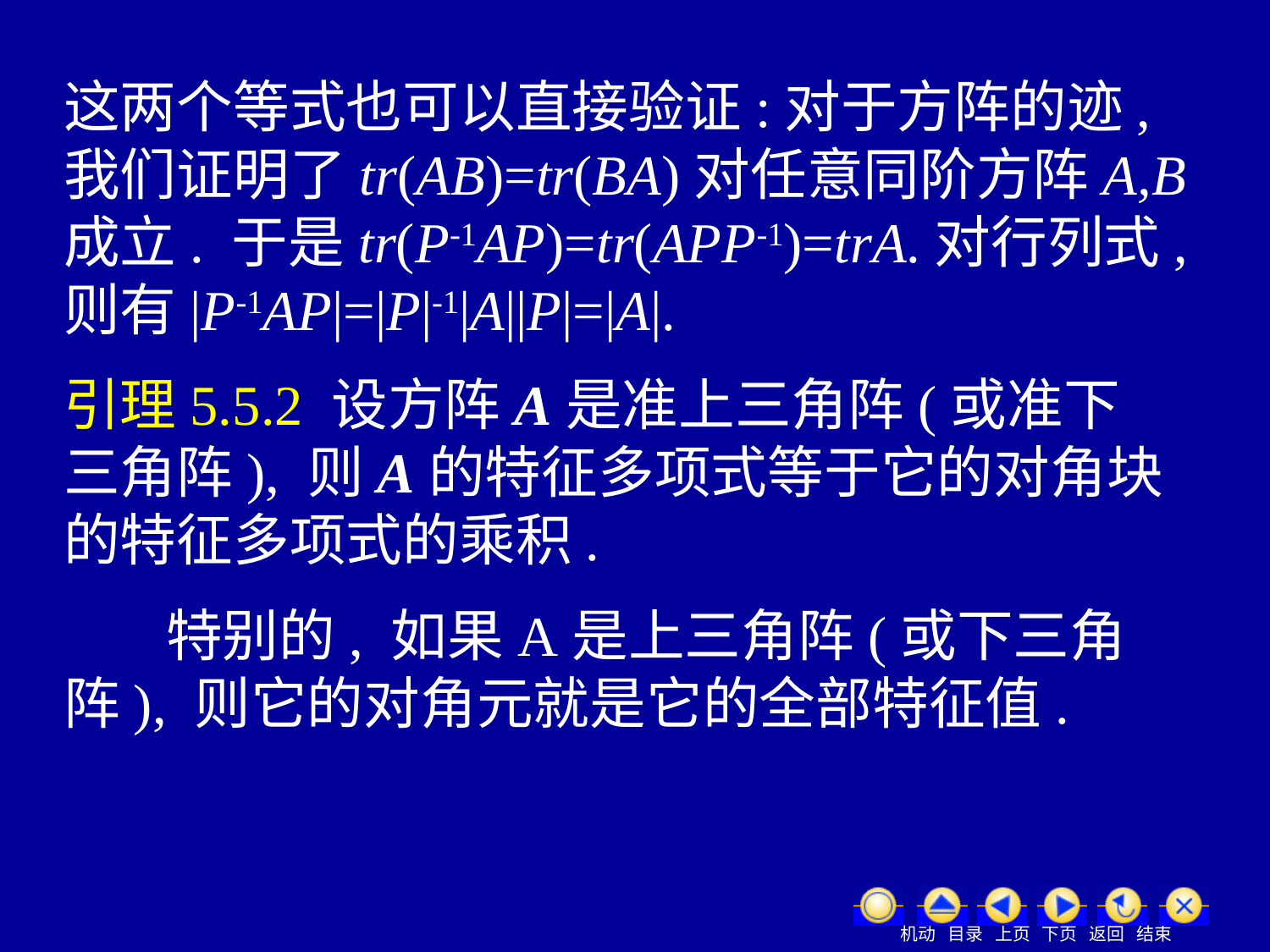

这两个等式也可以直接验证:对于方阵的迹, 我们证明了tr(AB)=tr(BA)对任意同阶方阵A,B成立. 于是tr(P-1AP)=tr(APP-1)=trA.对行列式, 则有|P-1AP|=|P|-1|A||P|=|A|.
引理5.5.2 设方阵A是准上三角阵(或准下三角阵), 则A的特征多项式等于它的对角块的特征多项式的乘积.
       特别的, 如果A是上三角阵(或下三角阵), 则它的对角元就是它的全部特征值.